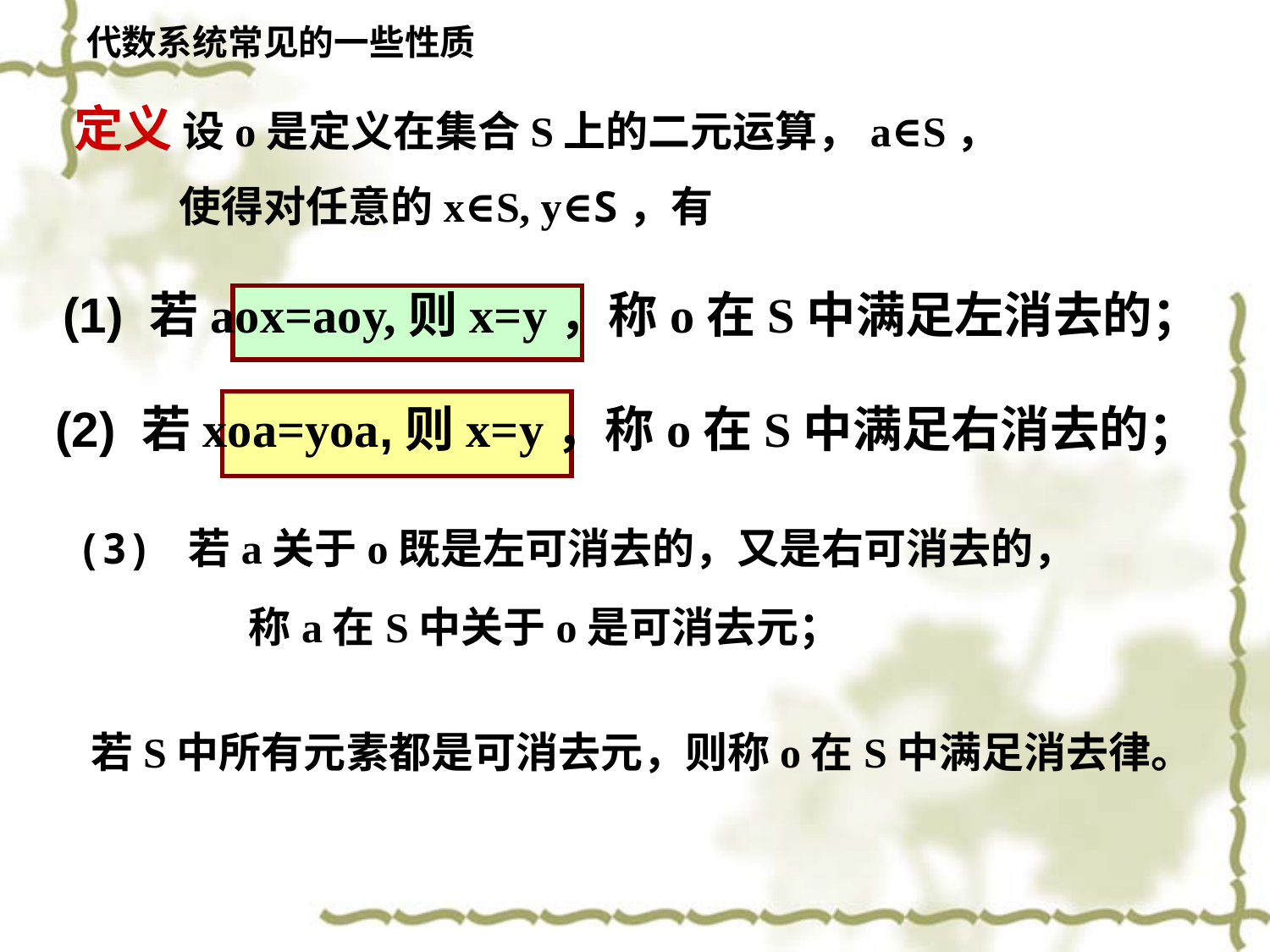

代数系统常见的一些性质
定义 设o是定义在集合S上的二元运算，a∈S，
          使得对任意的x∈S, y∈S，有
(1) 若aox=aoy,则x=y，称o在S中满足左消去的；

(2) 若xoa=yoa,则x=y，称o在S中满足右消去的；

(3) 若a关于o既是左可消去的，又是右可消去的，
                 称a在S中关于o是可消去元；
若S中所有元素都是可消去元，则称o在S中满足消去律。